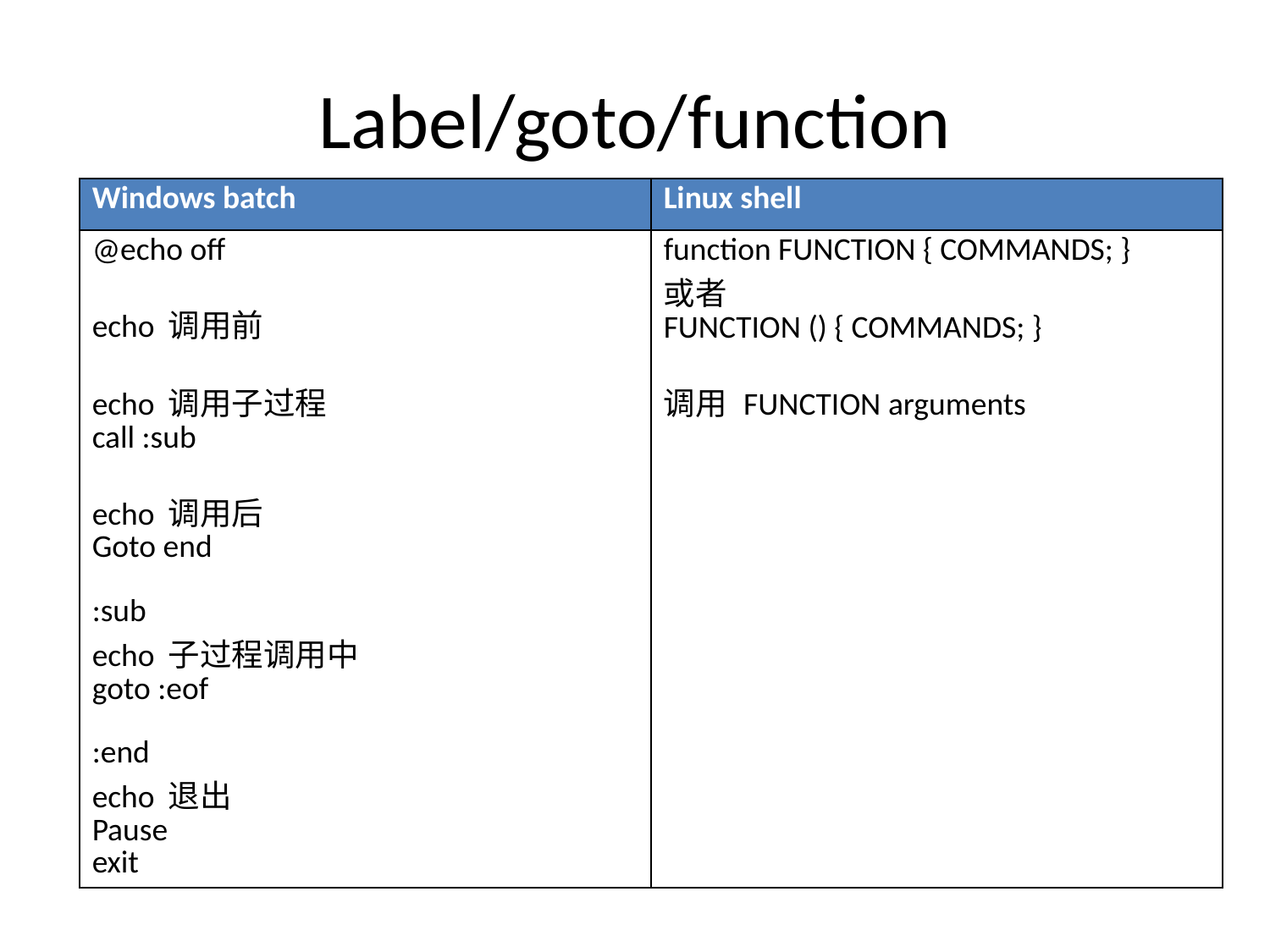

# Label/goto/function
| Windows batch | Linux shell |
| --- | --- |
| @echo off echo 调用前 echo 调用子过程 call :sub echo 调用后 Goto end :sub echo 子过程调用中 goto :eof :end echo 退出 Pause exit | function FUNCTION { COMMANDS; } 或者 FUNCTION () { COMMANDS; } 调用 FUNCTION arguments |